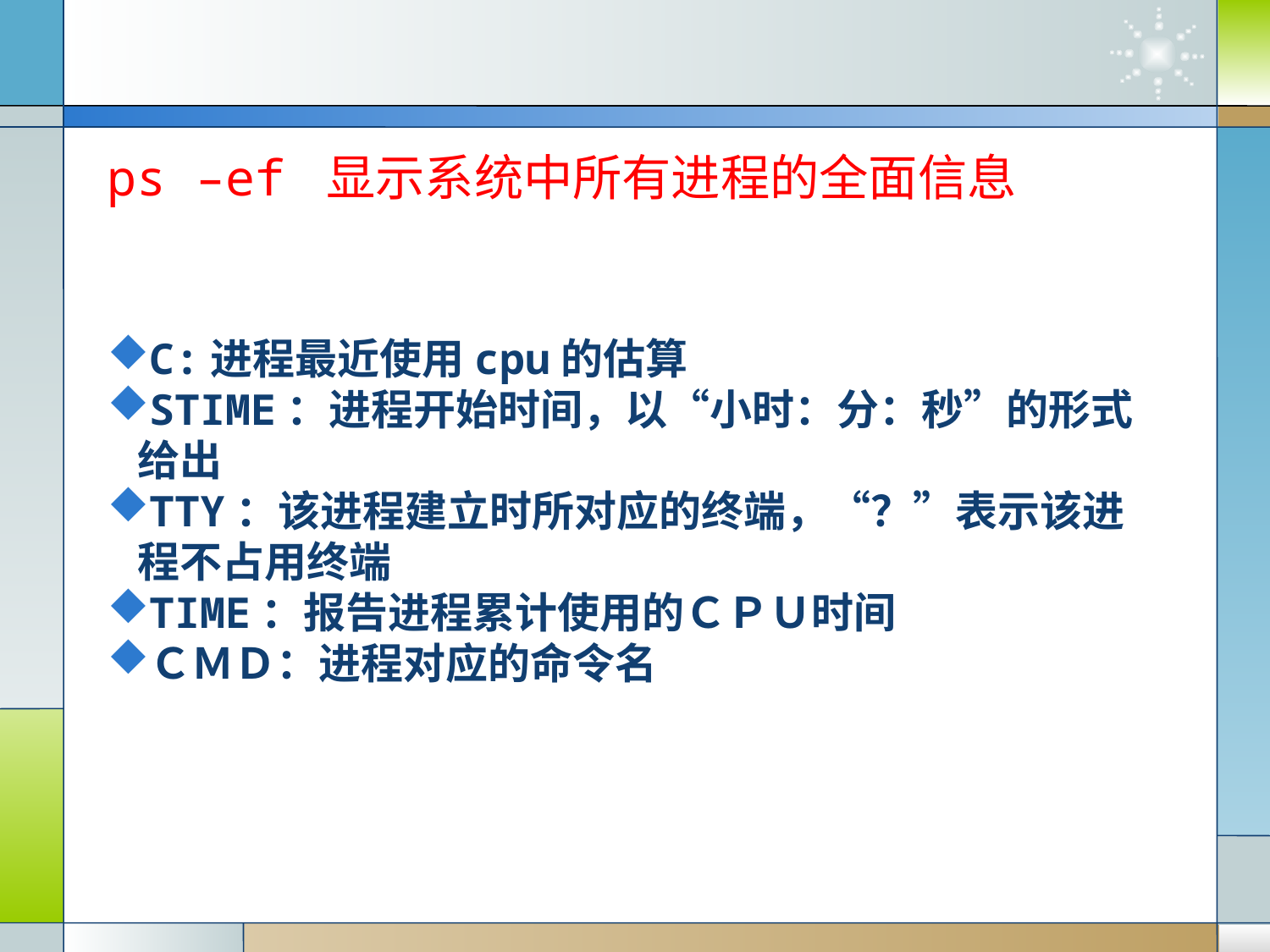

ps –ef 显示系统中所有进程的全面信息
C:进程最近使用cpu的估算
STIME：进程开始时间，以“小时：分：秒”的形式给出
TTY：该进程建立时所对应的终端，“？”表示该进程不占用终端
TIME：报告进程累计使用的ＣＰＵ时间
ＣＭＤ：进程对应的命令名
103